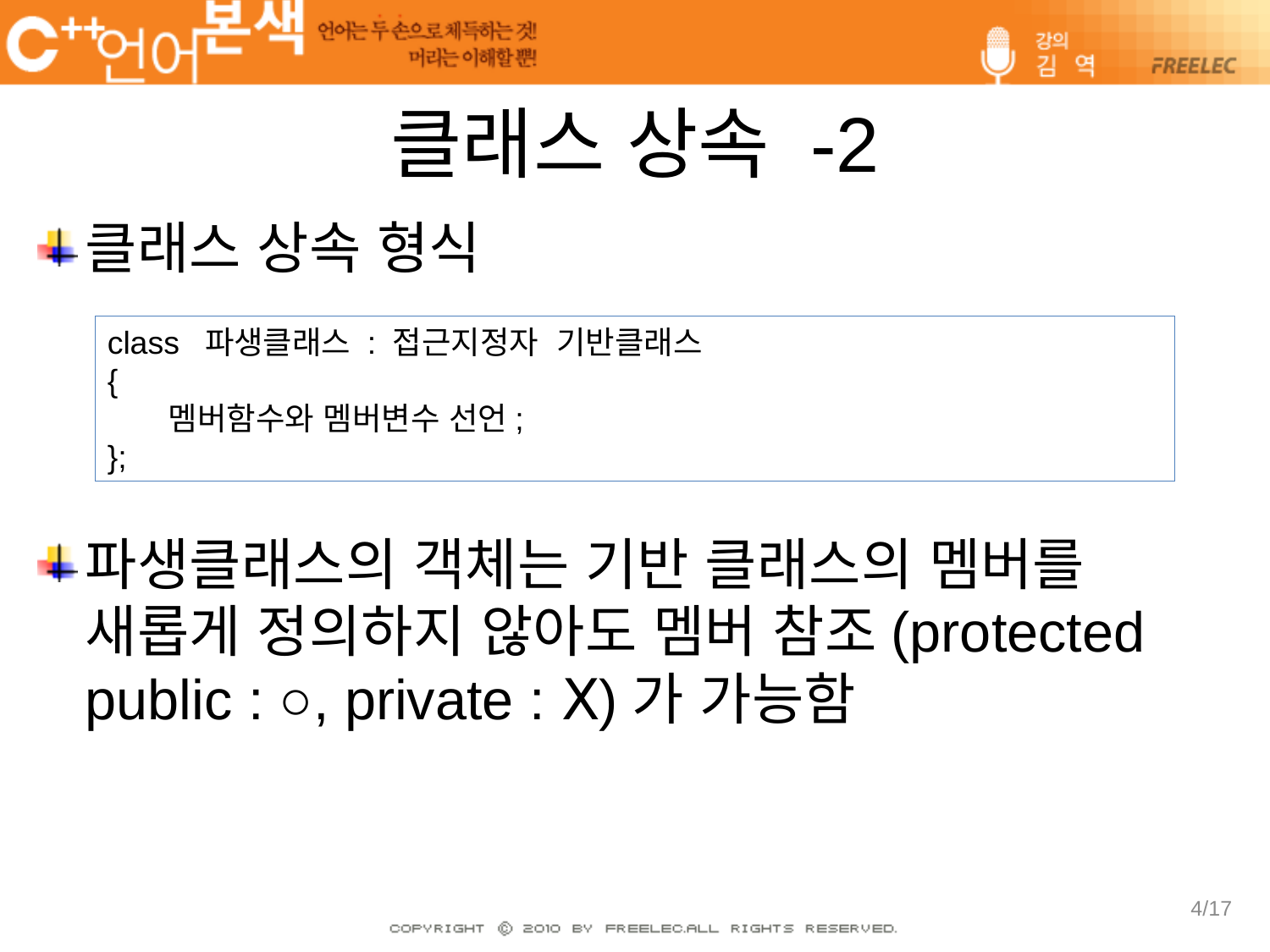

# 클래스 상속 -2
클래스 상속 형식

파생클래스의 객체는 기반 클래스의 멤버를 새롭게 정의하지 않아도 멤버 참조(protected public : ○, private : Ⅹ)가 가능함
class  파생클래스 : 접근지정자  기반클래스
{
      멤버함수와 멤버변수 선언;
};
4/17